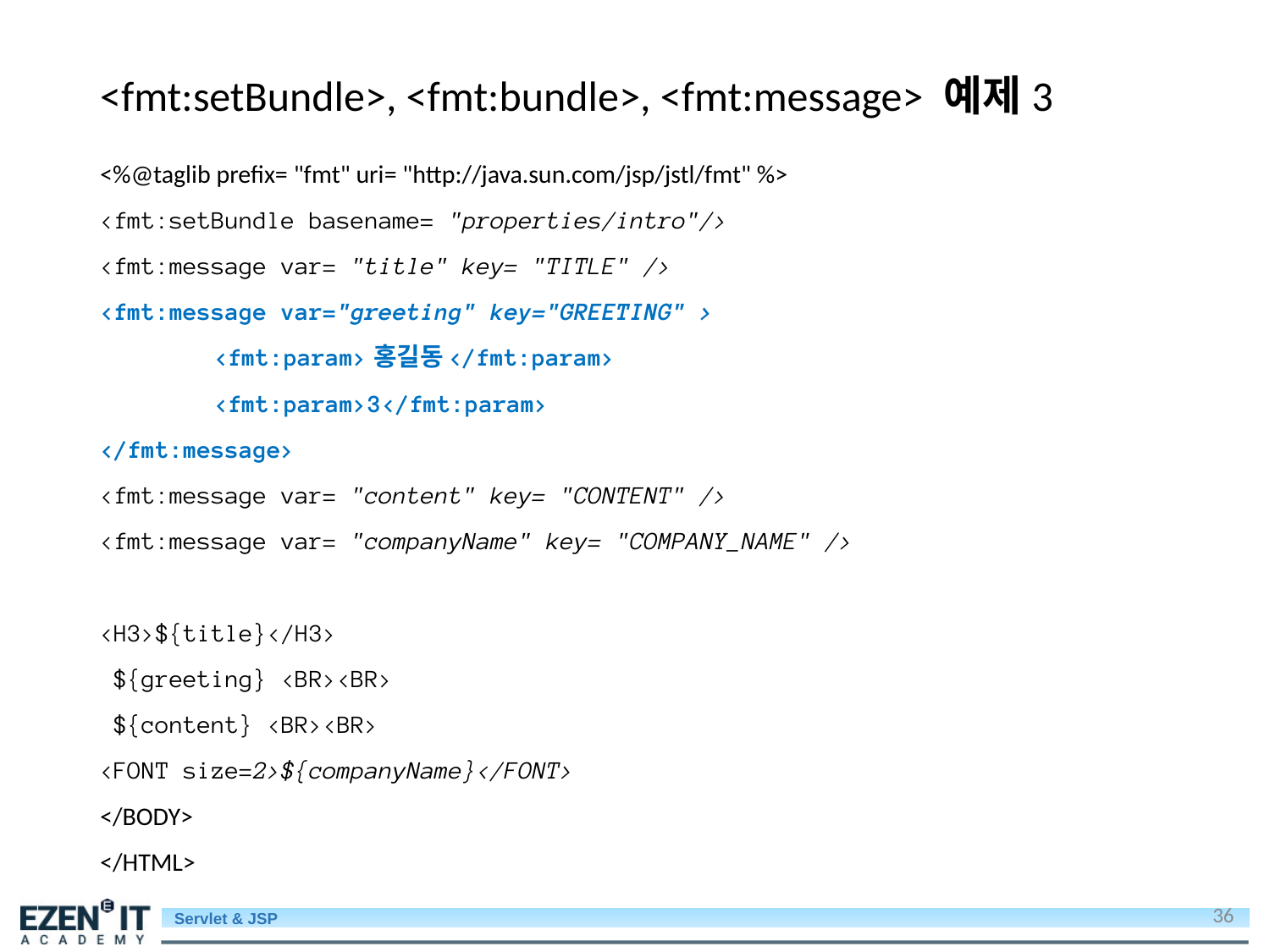

# <fmt:setBundle>, <fmt:bundle>, <fmt:message> 예제3
<%@taglib prefix= "fmt" uri= "http://java.sun.com/jsp/jstl/fmt" %>
<fmt:setBundle basename= "properties/intro"/>
<fmt:message var= "title" key= "TITLE" />
<fmt:message var="greeting" key="GREETING" >
	<fmt:param>홍길동</fmt:param>
	<fmt:param>3</fmt:param>
</fmt:message>
<fmt:message var= "content" key= "CONTENT" />
<fmt:message var= "companyName" key= "COMPANY_NAME" />

<H3>${title}</H3>
 ${greeting} <BR><BR>
 ${content} <BR><BR>
<FONT size=2>${companyName}</FONT>
</BODY>
</HTML>
36